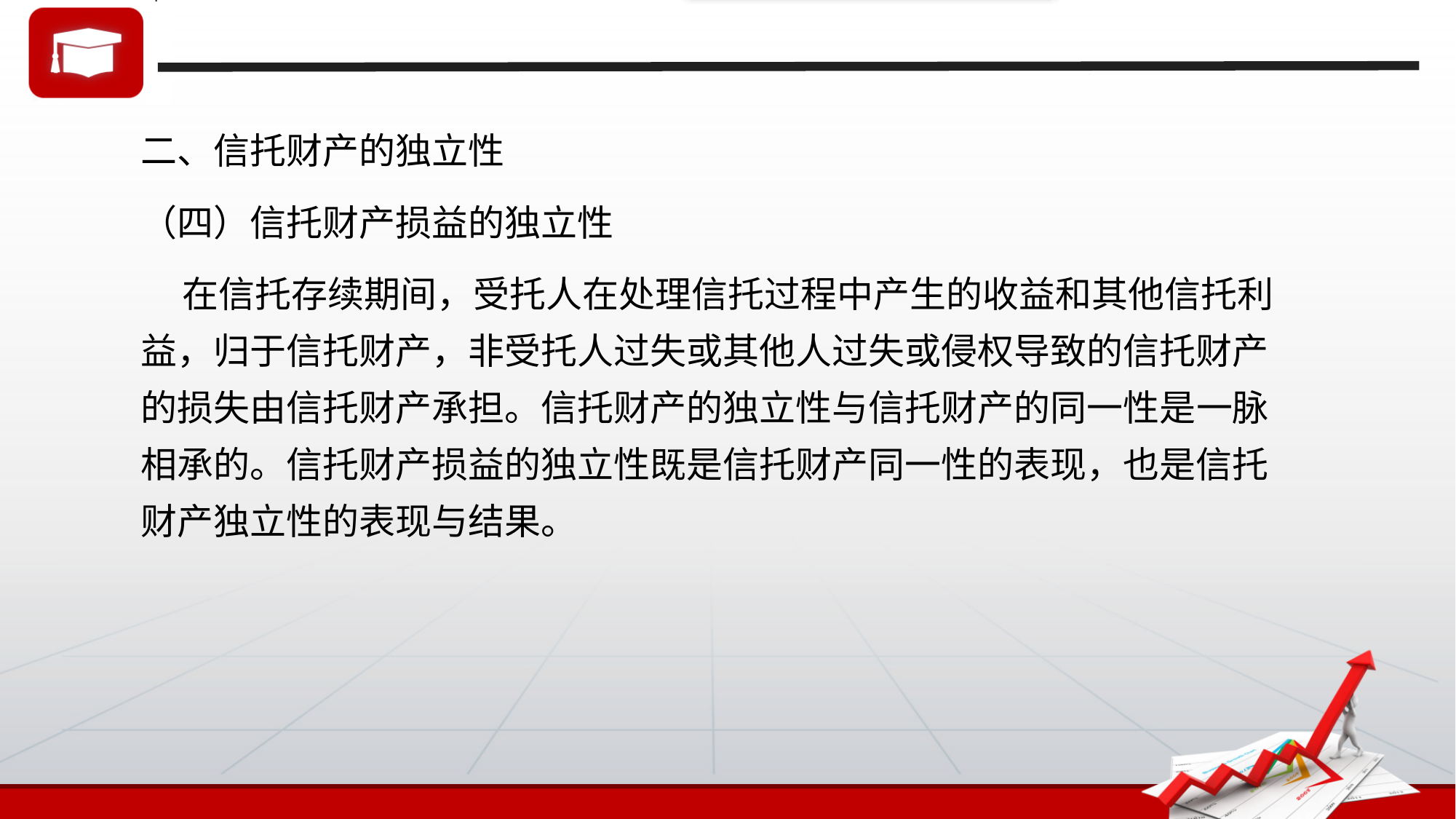

二、信托财产的独立性
（四）信托财产损益的独立性
    在信托存续期间，受托人在处理信托过程中产生的收益和其他信托利益，归于信托财产，非受托人过失或其他人过失或侵权导致的信托财产的损失由信托财产承担。信托财产的独立性与信托财产的同一性是一脉相承的。信托财产损益的独立性既是信托财产同一性的表现，也是信托财产独立性的表现与结果。